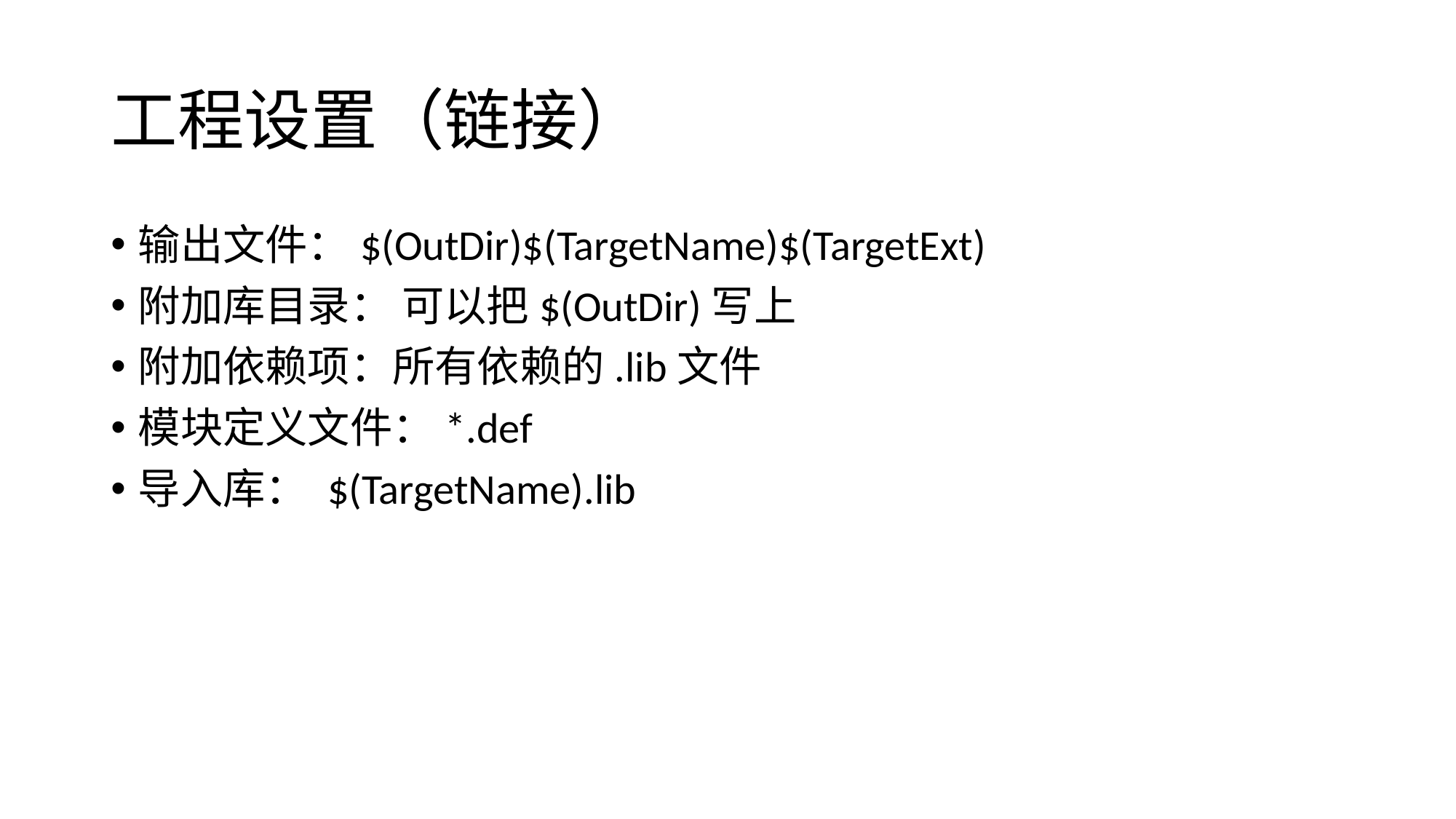

# 工程设置（链接）
输出文件：$(OutDir)$(TargetName)$(TargetExt)
附加库目录： 可以把$(OutDir)写上
附加依赖项：所有依赖的.lib文件
模块定义文件：*.def
导入库： $(TargetName).lib